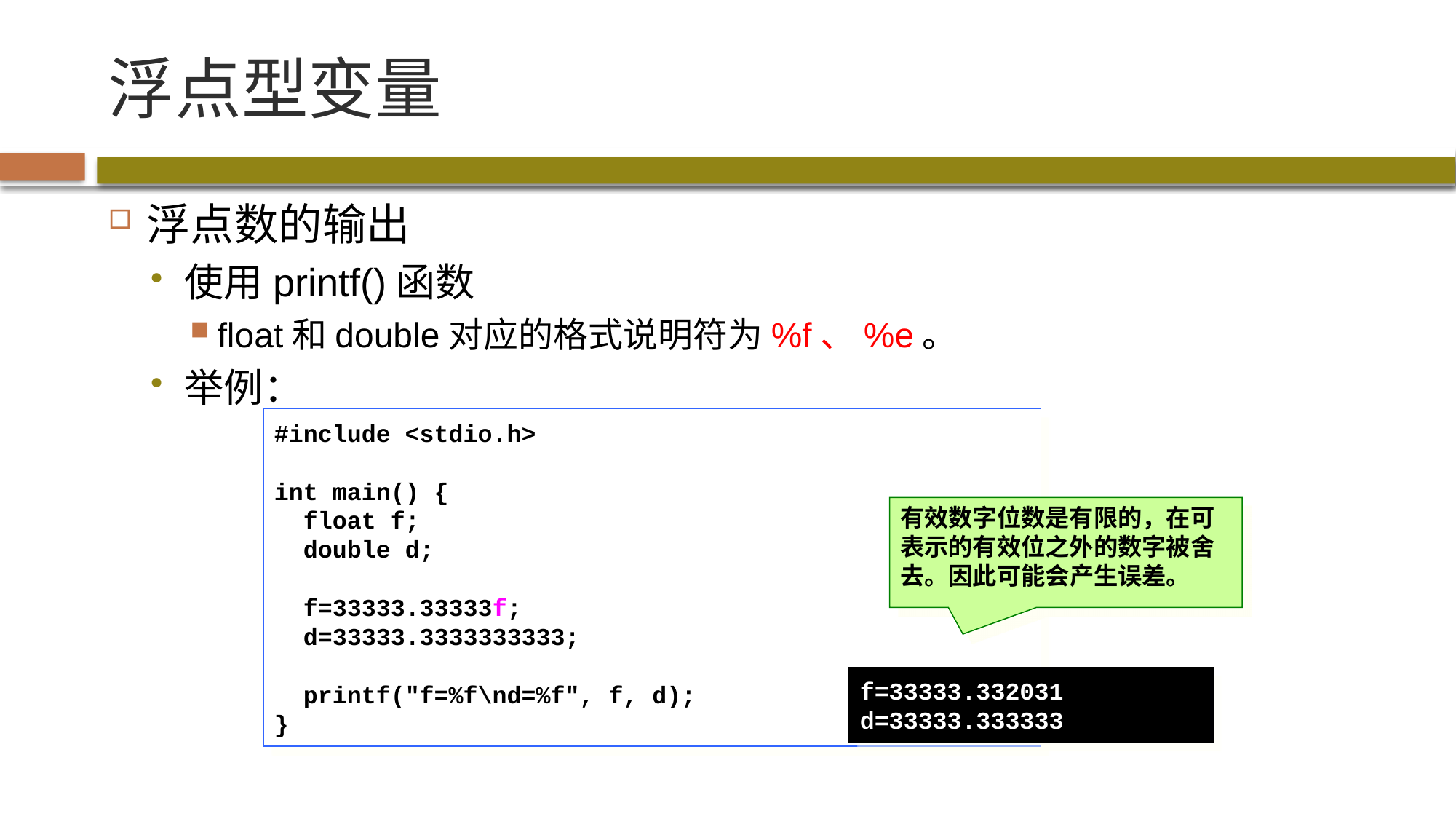

# 浮点型变量
浮点数的输出
使用printf()函数
float和double对应的格式说明符为%f、%e。
举例：
#include <stdio.h>

int main() {
  float f;
  double d;

  f=33333.33333f;
  d=33333.3333333333;

  printf("f=%f\nd=%f", f, d);
}
有效数字位数是有限的，在可表示的有效位之外的数字被舍去。因此可能会产生误差。
f=33333.332031
d=33333.333333